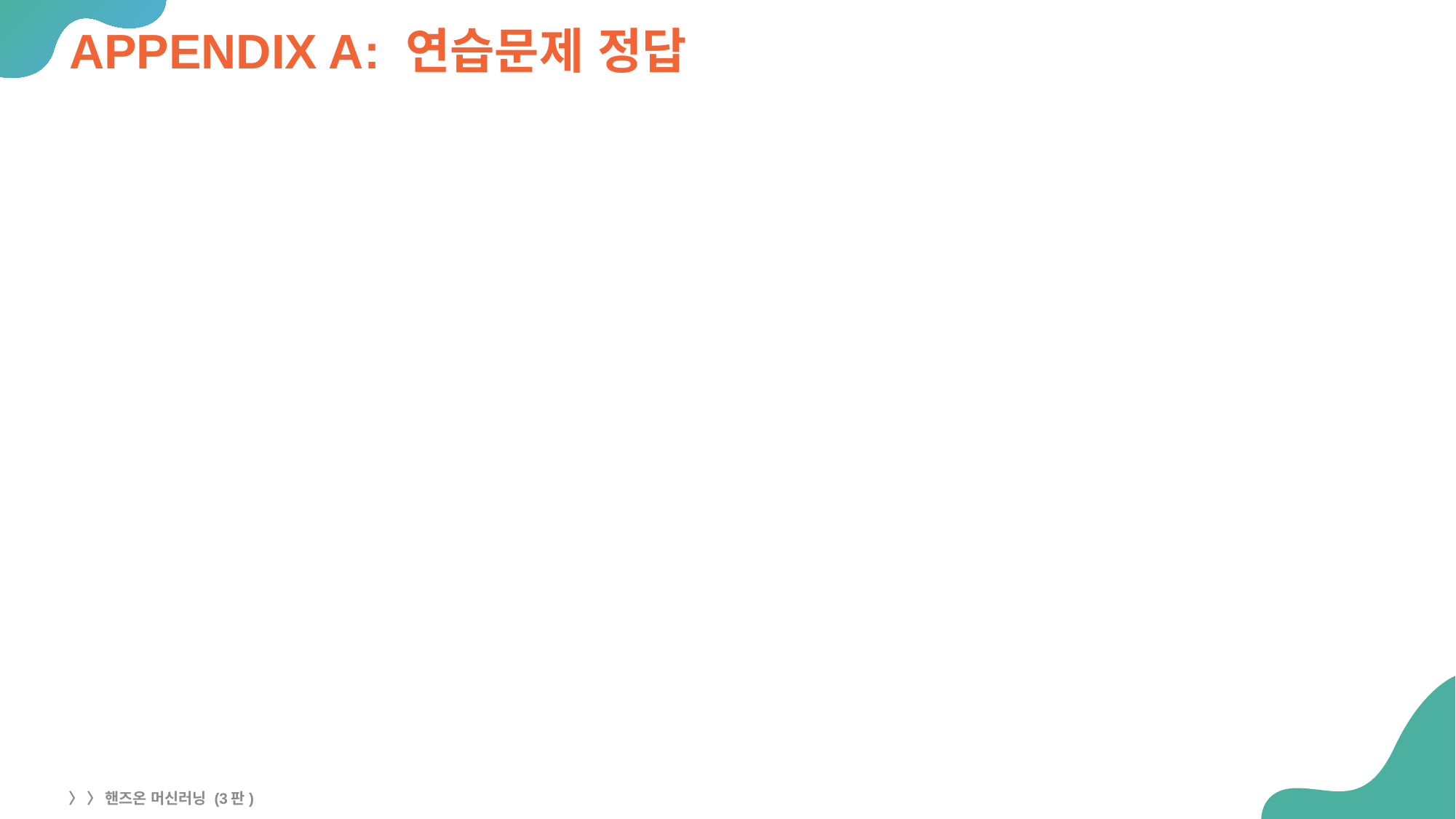

# APPENDIX A: 연습문제 정답
〉 〉 핸즈온 머신러닝 (3판)